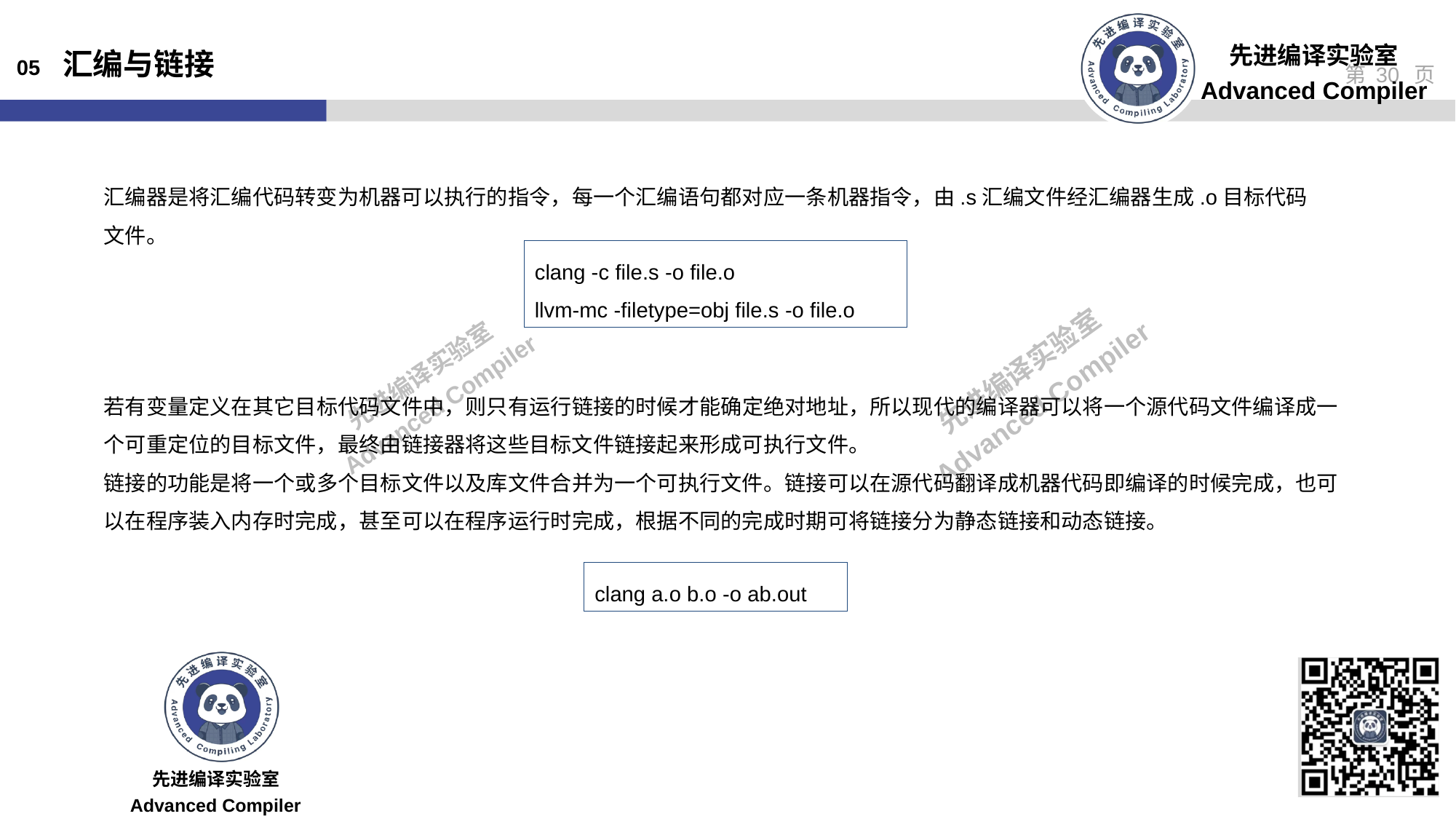

05  汇编与链接
汇编器是将汇编代码转变为机器可以执行的指令，每一个汇编语句都对应一条机器指令，由.s汇编文件经汇编器生成.o目标代码文件。
clang -c file.s -o file.o
llvm-mc -filetype=obj file.s -o file.o
若有变量定义在其它目标代码文件中，则只有运行链接的时候才能确定绝对地址，所以现代的编译器可以将一个源代码文件编译成一个可重定位的目标文件，最终由链接器将这些目标文件链接起来形成可执行文件。
链接的功能是将一个或多个目标文件以及库文件合并为一个可执行文件。链接可以在源代码翻译成机器代码即编译的时候完成，也可以在程序装入内存时完成，甚至可以在程序运行时完成，根据不同的完成时期可将链接分为静态链接和动态链接。
clang a.o b.o -o ab.out